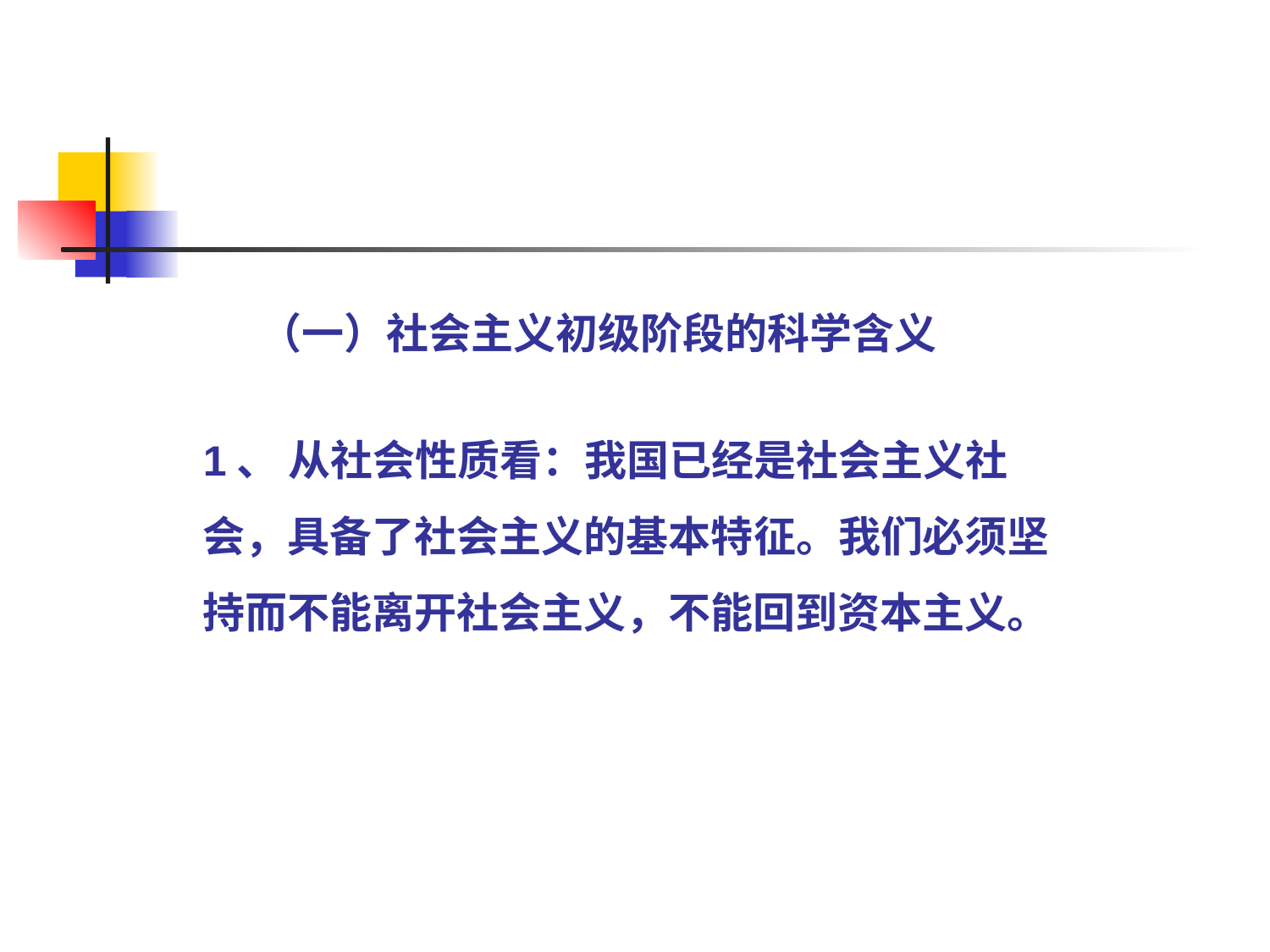

（一）社会主义初级阶段的科学含义
1、 从社会性质看：我国已经是社会主义社会，具备了社会主义的基本特征。我们必须坚持而不能离开社会主义，不能回到资本主义。